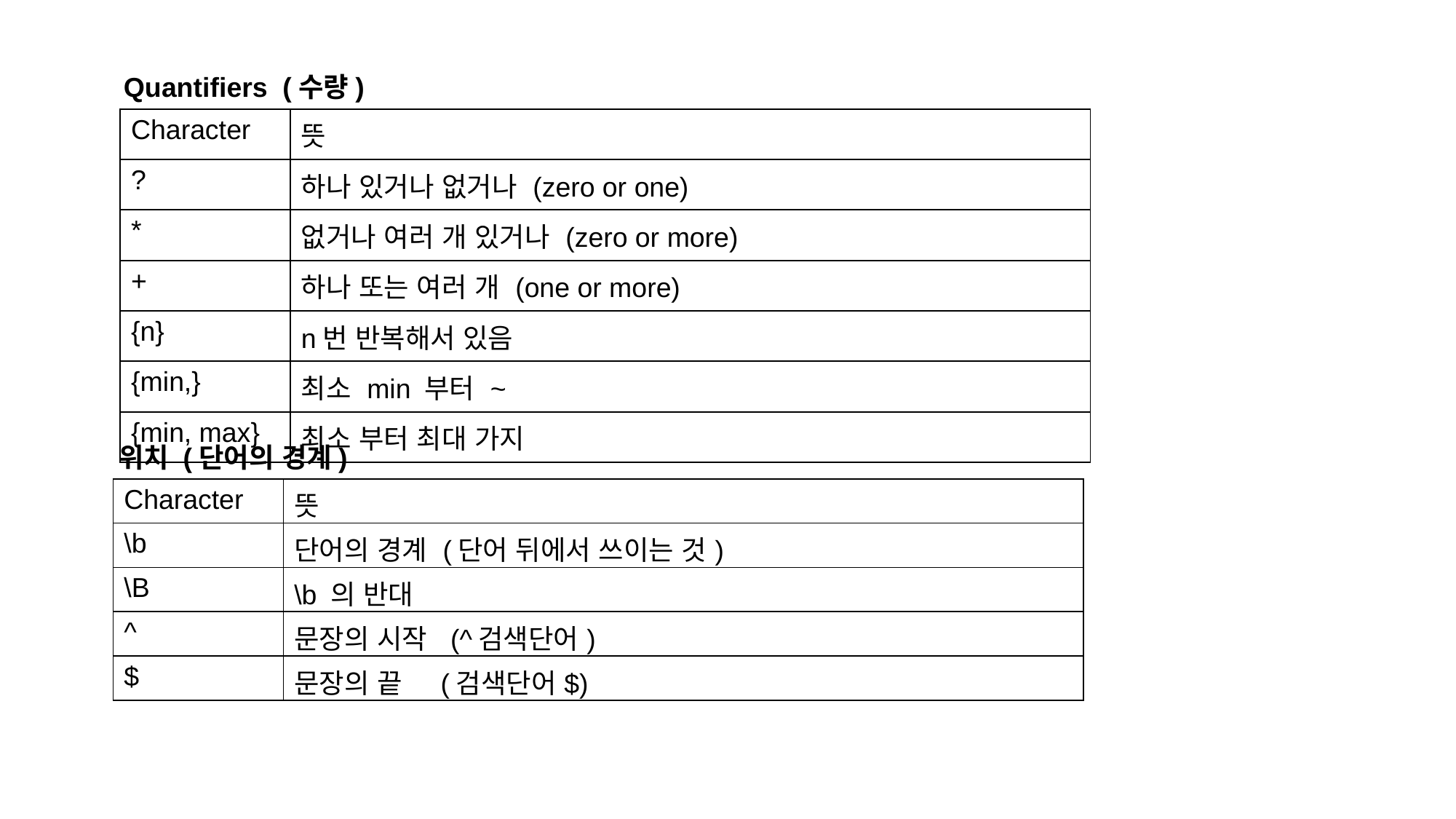

Quantifiers  (수량)
| Character | 뜻 |
| --- | --- |
| ? | 하나 있거나 없거나 (zero or one) |
| \* | 없거나 여러 개 있거나 (zero or more) |
| + | 하나 또는 여러 개 (one or more) |
| {n} | n번 반복해서 있음 |
| {min,} | 최소 min 부터 ~ |
| {min, max} | 최소 부터 최대 가지 |
위치 (단어의 경계)
| Character | 뜻 |
| --- | --- |
| \b | 단어의 경계 (단어 뒤에서 쓰이는 것) |
| \B | \b 의 반대 |
| ^ | 문장의 시작 (^검색단어) |
| $ | 문장의 끝 (검색단어$) |